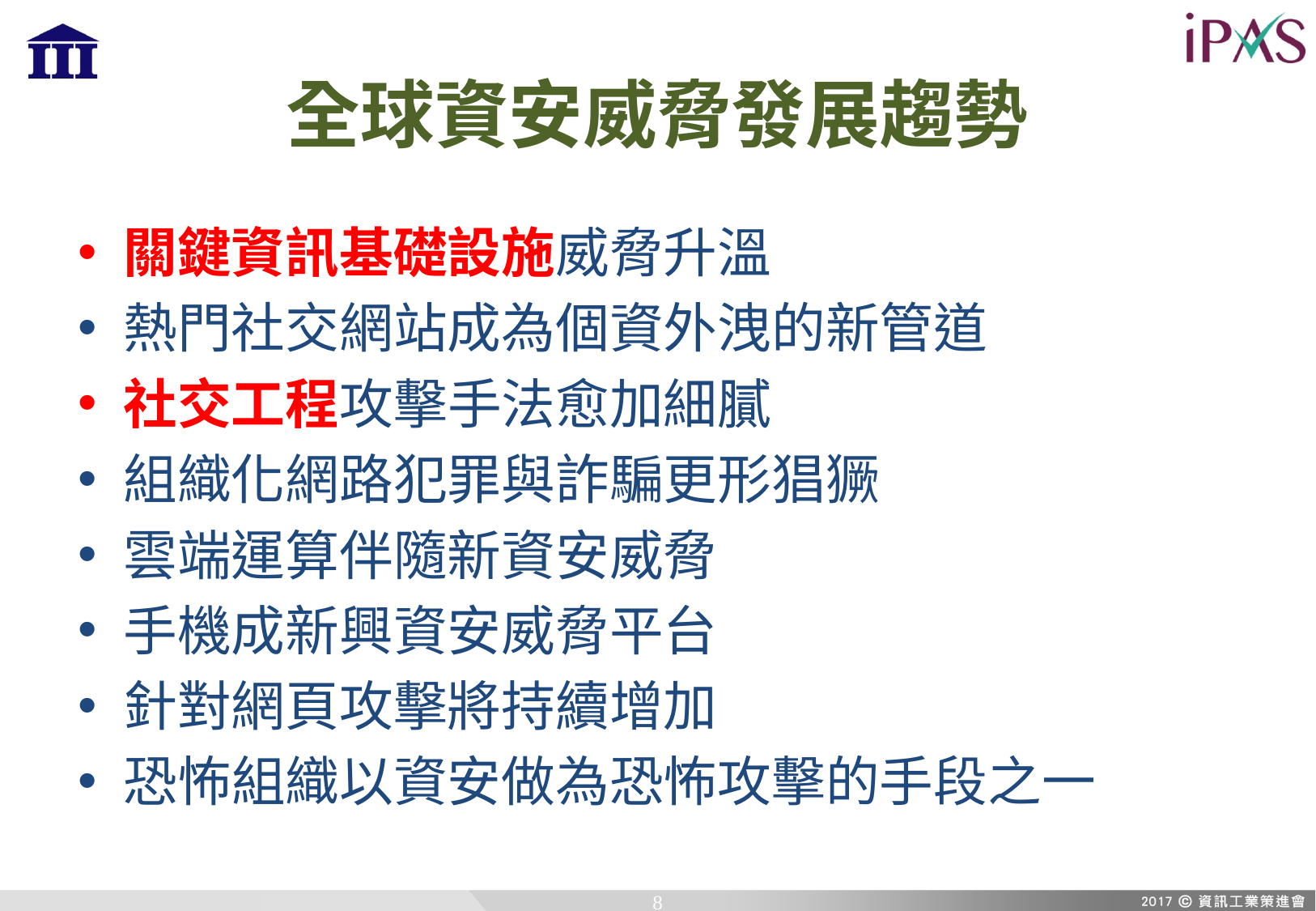

# 全球資安威脅發展趨勢
關鍵資訊基礎設施威脅升溫
熱門社交網站成為個資外洩的新管道
社交工程攻擊手法愈加細膩
組織化網路犯罪與詐騙更形猖獗
雲端運算伴隨新資安威脅
手機成新興資安威脅平台
針對網頁攻擊將持續增加
恐怖組織以資安做為恐怖攻擊的手段之一
8